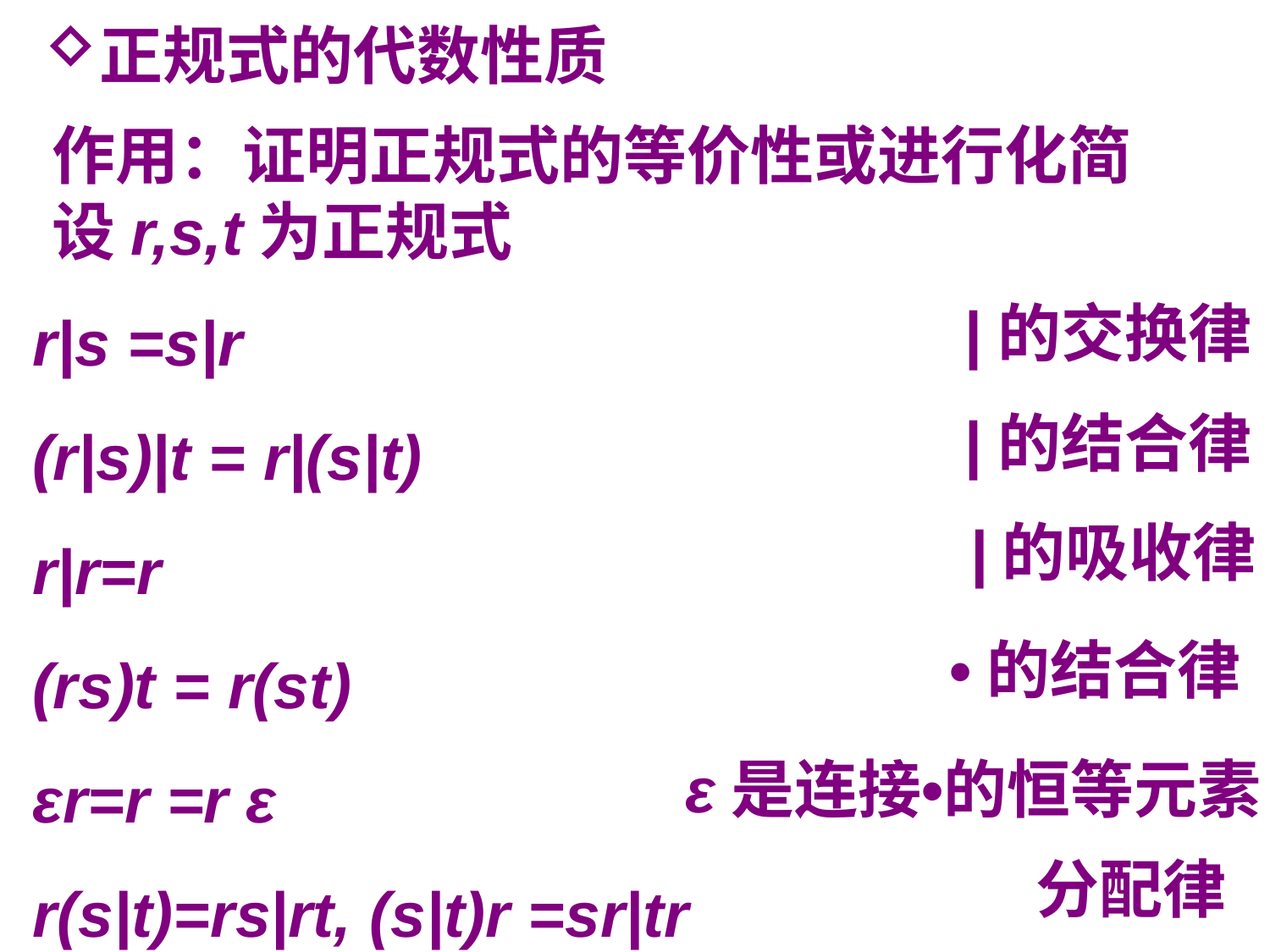

正规式的代数性质
作用：证明正规式的等价性或进行化简
设r,s,t为正规式
r|s =s|r
(r|s)|t = r|(s|t)
r|r=r
(rs)t = r(st)
εr=r =r ε
r(s|t)=rs|rt, (s|t)r =sr|tr

|的交换律
|的结合律
|的吸收律
•的结合律
ε是连接•的恒等元素
分配律